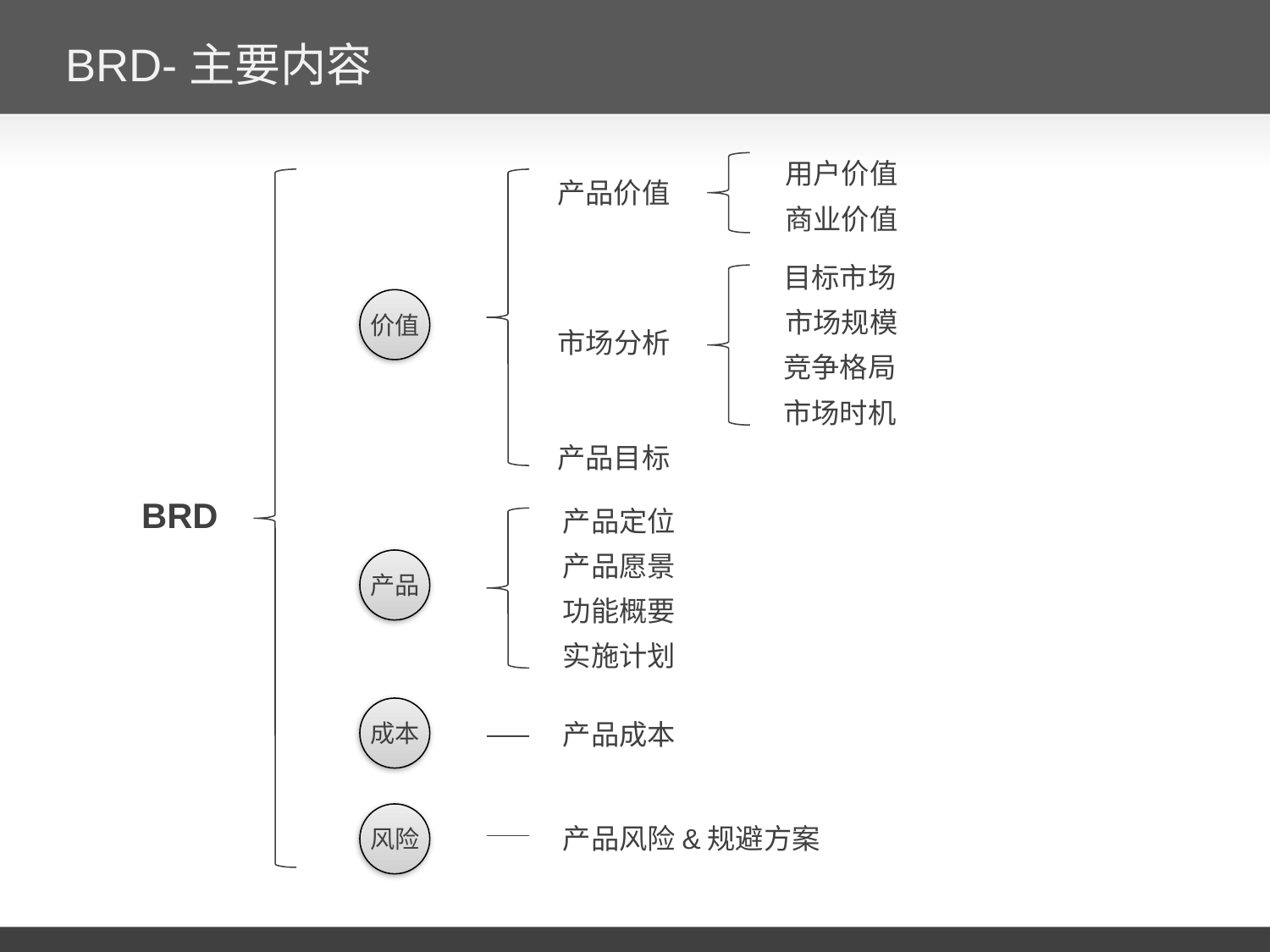

# BRD-主要内容
用户价值

产品价值
商业价值
目标市场

价值
市场规模
市场分析
竞争格局
市场时机
产品目标
BRD
产品定位

产品愿景
产品
功能概要
实施计划
成本
产品成本
风险
产品风险&规避方案